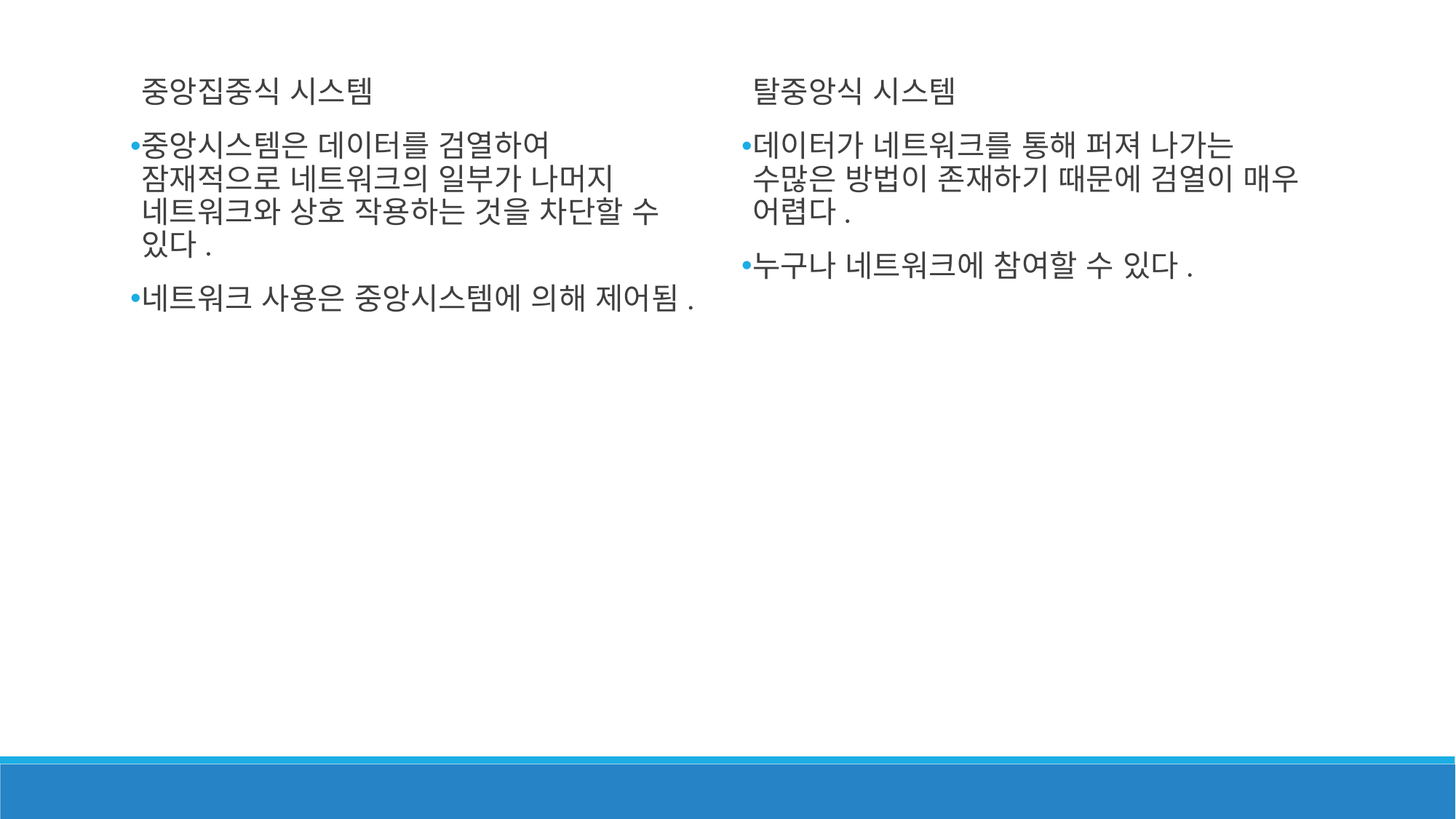

중앙집중식 시스템
중앙시스템은 데이터를 검열하여 잠재적으로 네트워크의 일부가 나머지 네트워크와 상호 작용하는 것을 차단할 수 있다.
네트워크 사용은 중앙시스템에 의해 제어됨.
탈중앙식 시스템
데이터가 네트워크를 통해 퍼져 나가는 수많은 방법이 존재하기 때문에 검열이 매우 어렵다.
누구나 네트워크에 참여할 수 있다.